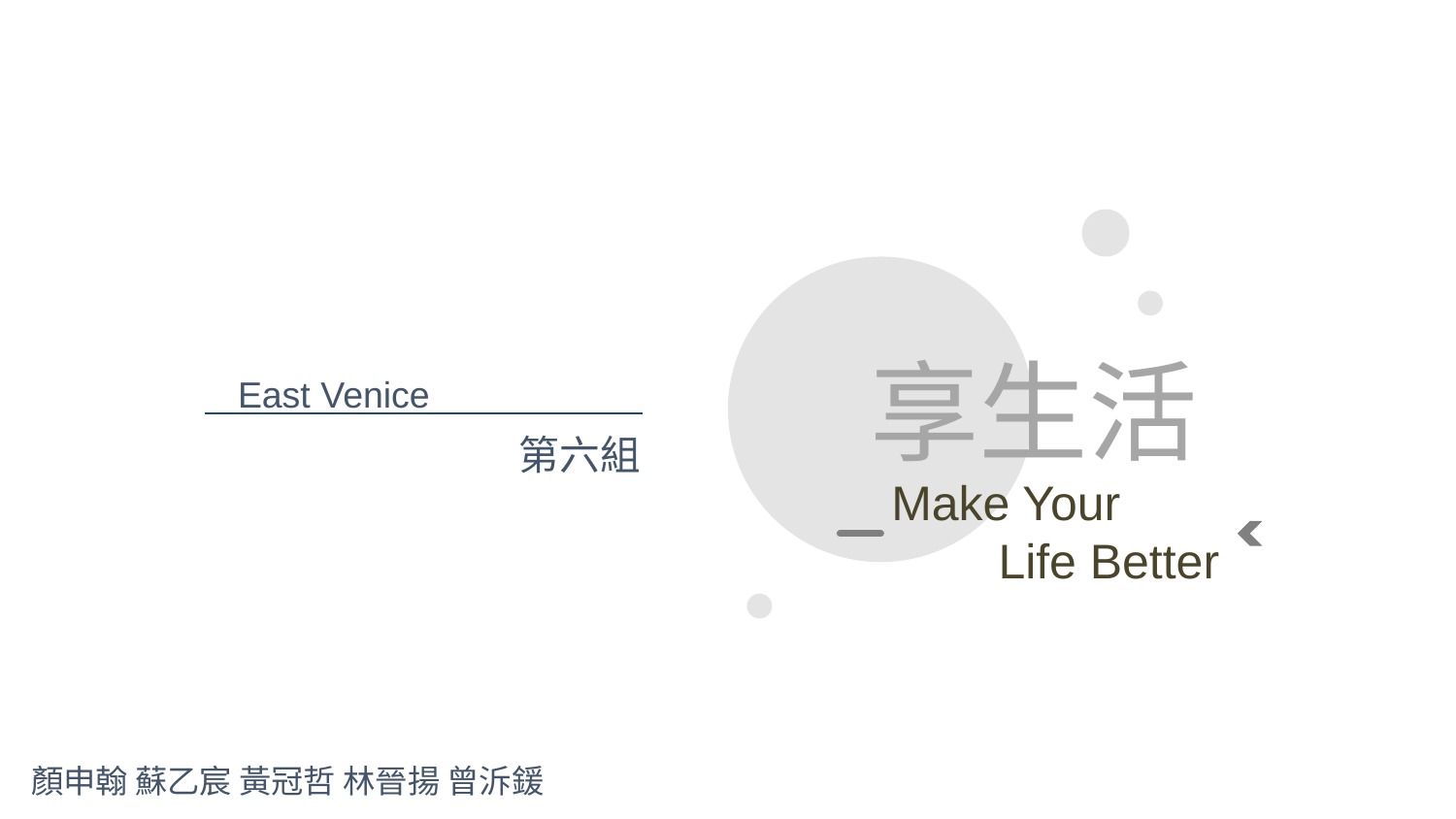

享生活
East Venice
第六組
Make Your
Life Better

顏申翰 蘇乙宸 黃冠哲 林晉揚 曾泝鍰